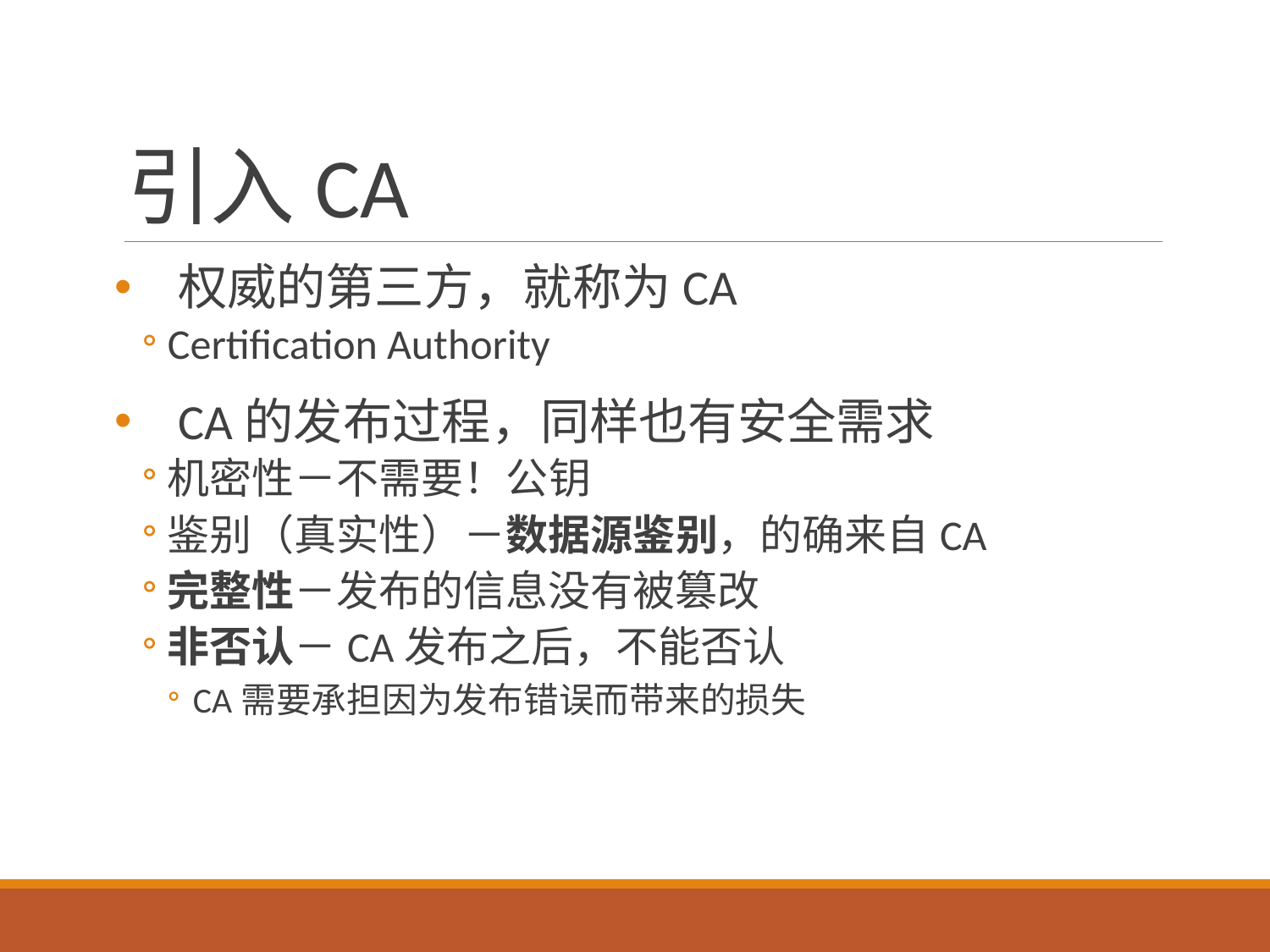

# 引入CA
权威的第三方，就称为CA
Certification Authority
CA的发布过程，同样也有安全需求
机密性－不需要！公钥
鉴别（真实性）－数据源鉴别，的确来自CA
完整性－发布的信息没有被篡改
非否认－CA发布之后，不能否认
CA需要承担因为发布错误而带来的损失
11